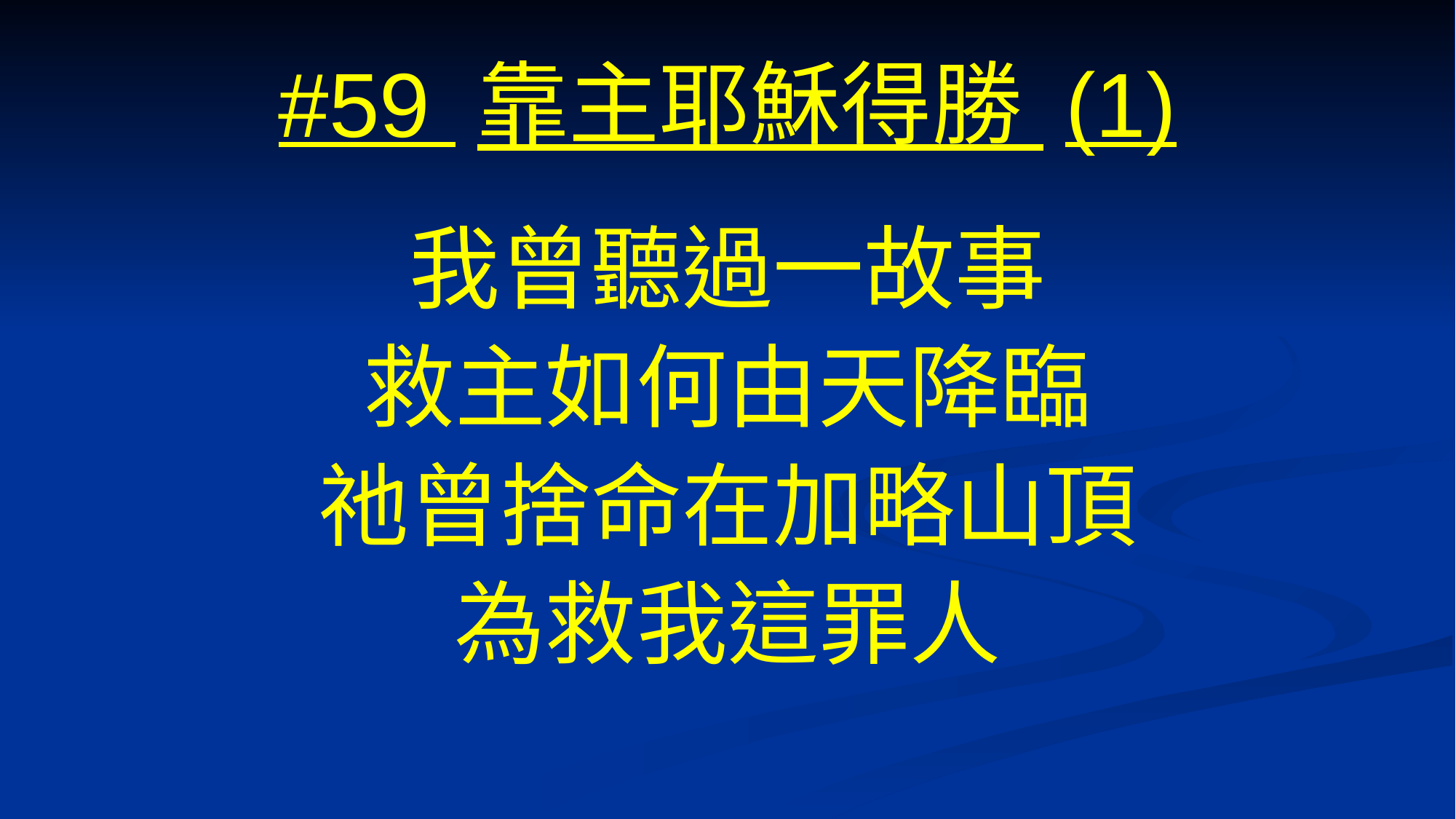

# #59 靠主耶穌得勝 (1)
我曾聽過一故事
救主如何由天降臨
祂曾捨命在加略山頂
為救我這罪人